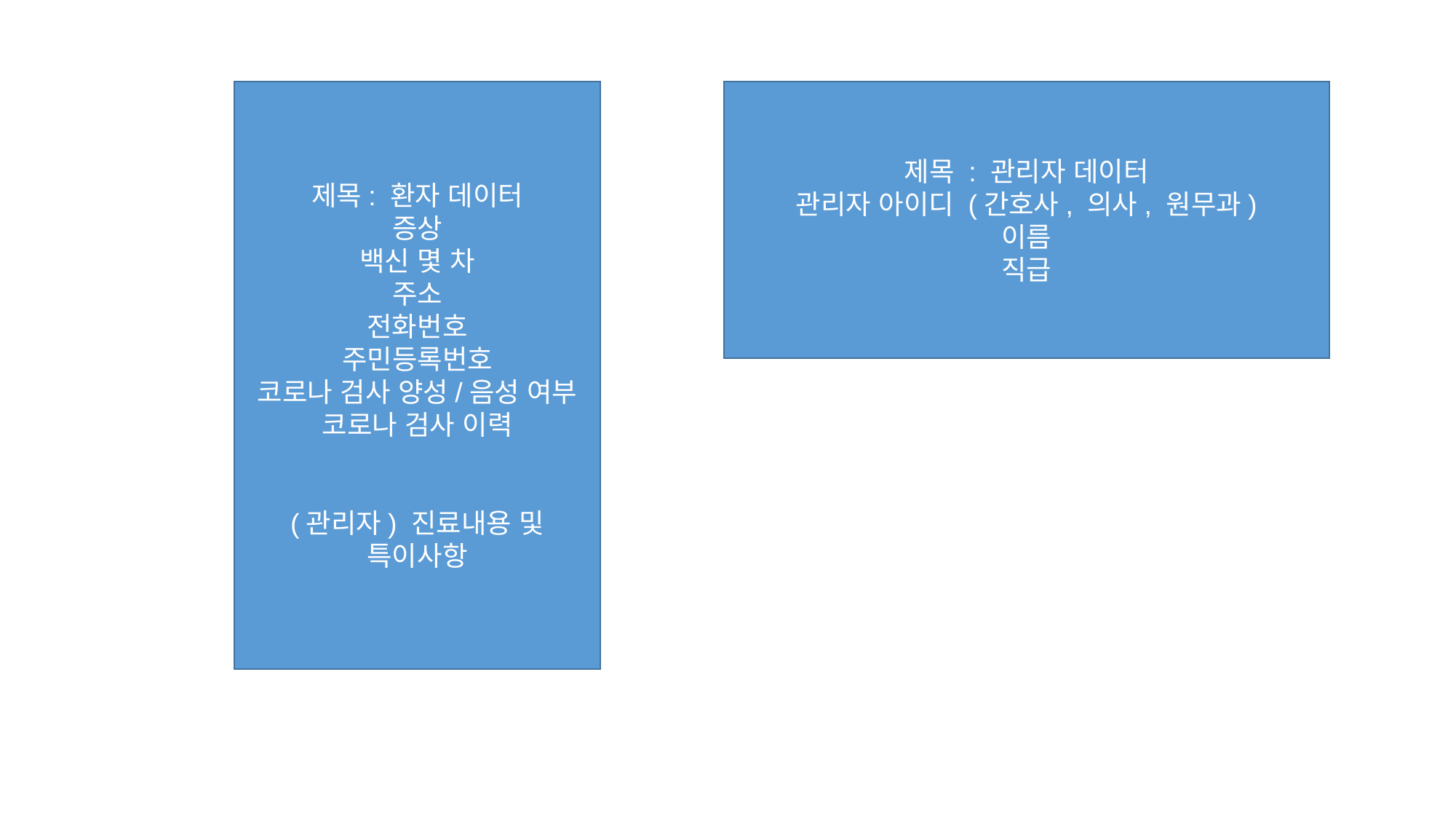

제목: 환자 데이터
증상
백신 몇 차
주소
전화번호
주민등록번호
코로나 검사 양성/음성 여부
코로나 검사 이력

(관리자) 진료내용 및 특이사항
제목 : 관리자 데이터
관리자 아이디 (간호사, 의사, 원무과)
이름
직급